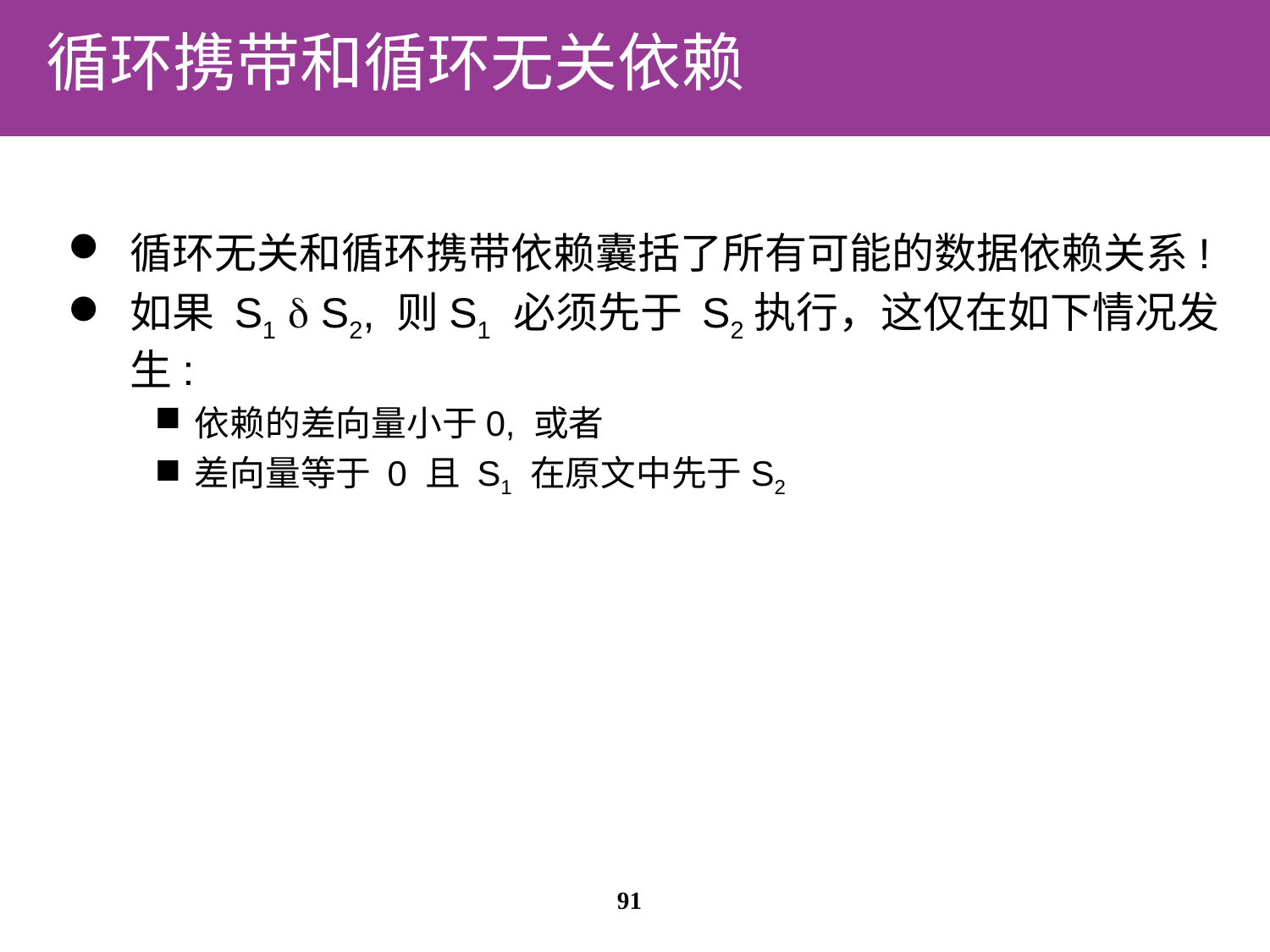

# 循环携带和循环无关依赖
循环无关和循环携带依赖囊括了所有可能的数据依赖关系!
如果 S1 δ S2, 则S1 必须先于 S2执行，这仅在如下情况发生:
依赖的差向量小于0, 或者
差向量等于 0 且 S1 在原文中先于S2

91